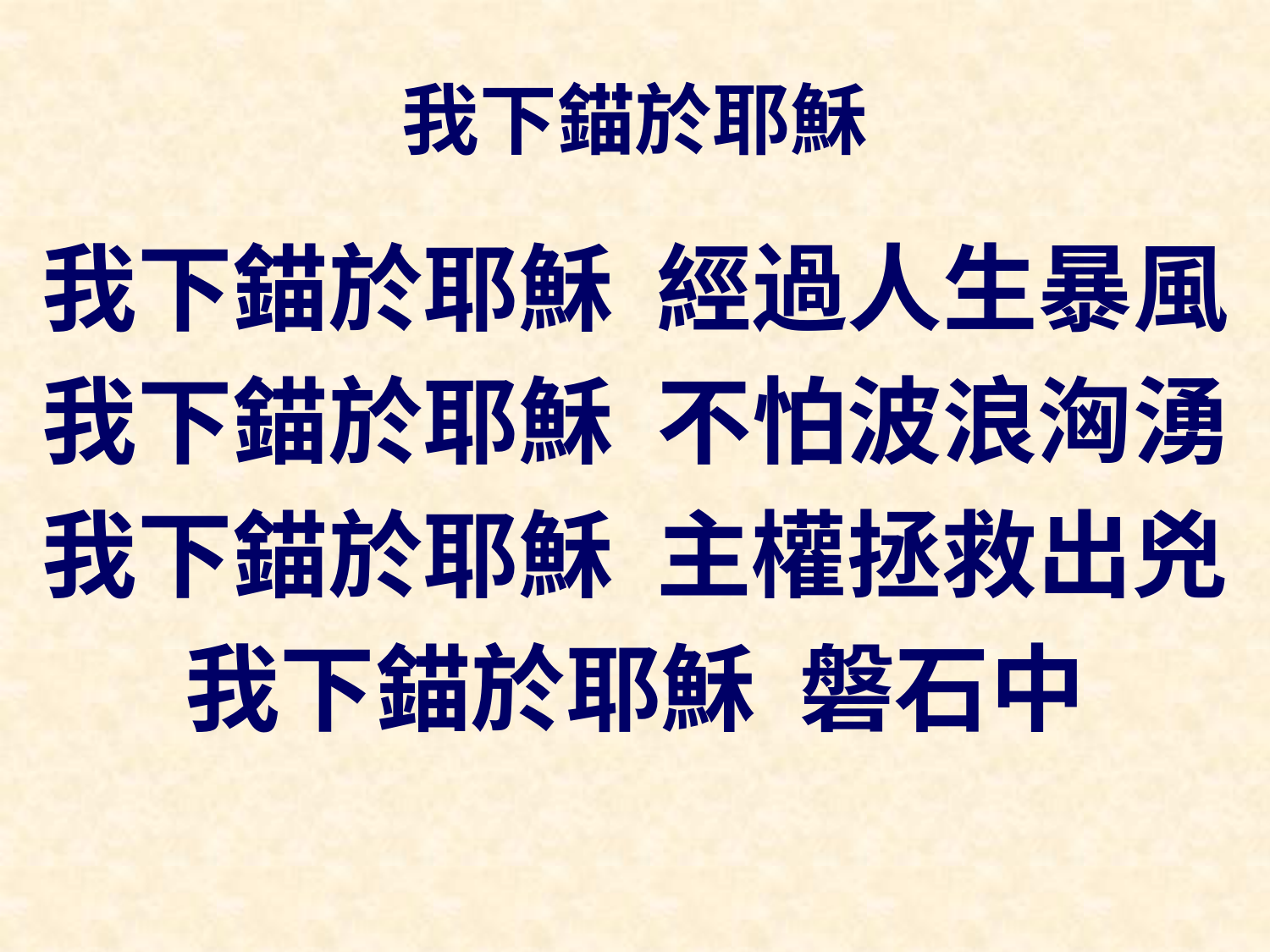

# 我下錨於耶穌
我下錨於耶穌  經過人生暴風
我下錨於耶穌  不怕波浪洶湧
我下錨於耶穌  主權拯救出兇
我下錨於耶穌  磐石中